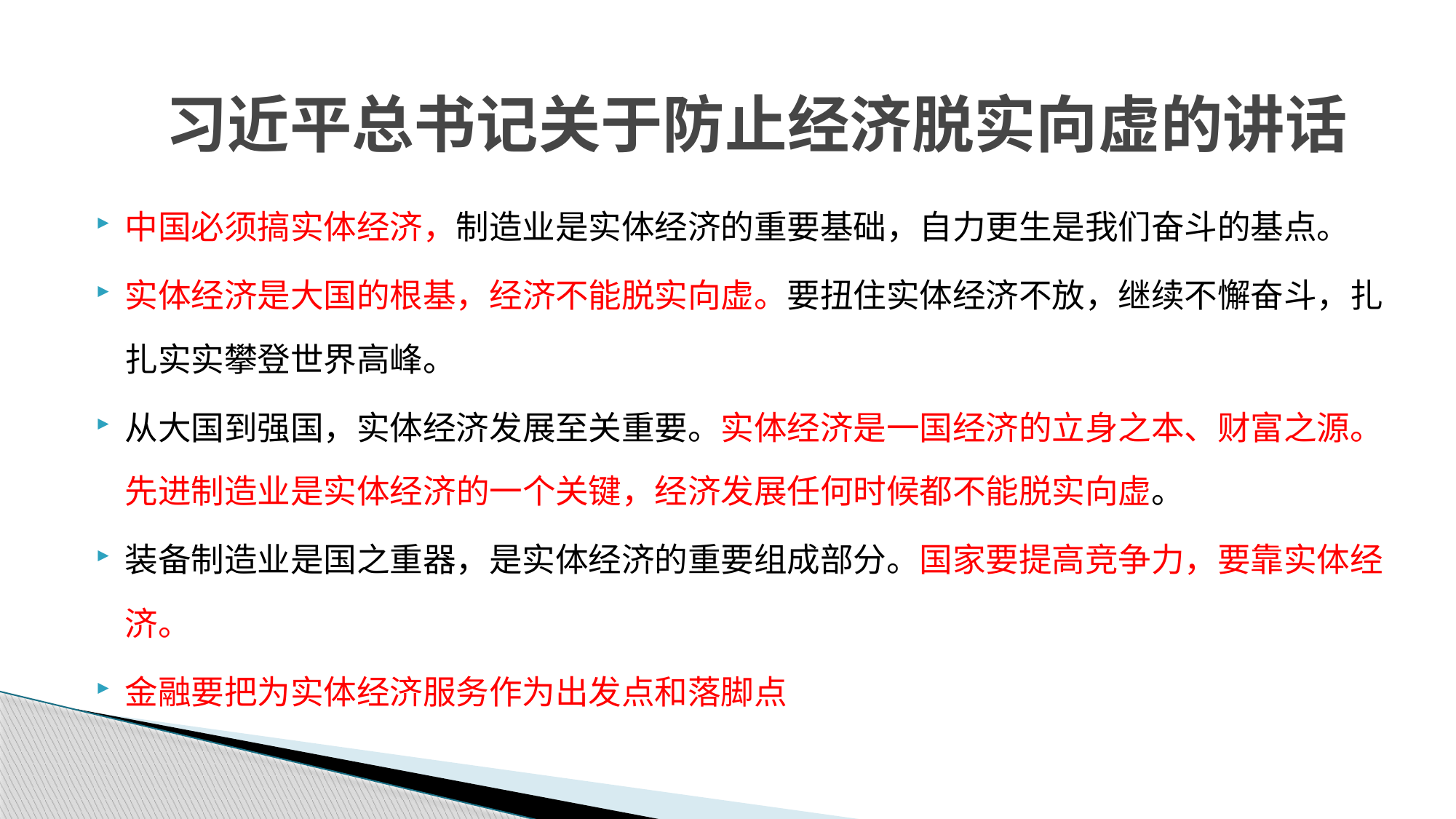

# 习近平总书记关于防止经济脱实向虚的讲话
中国必须搞实体经济，制造业是实体经济的重要基础，自力更生是我们奋斗的基点。
实体经济是大国的根基，经济不能脱实向虚。要扭住实体经济不放，继续不懈奋斗，扎扎实实攀登世界高峰。
从大国到强国，实体经济发展至关重要。实体经济是一国经济的立身之本、财富之源。先进制造业是实体经济的一个关键，经济发展任何时候都不能脱实向虚。
装备制造业是国之重器，是实体经济的重要组成部分。国家要提高竞争力，要靠实体经济。
金融要把为实体经济服务作为出发点和落脚点